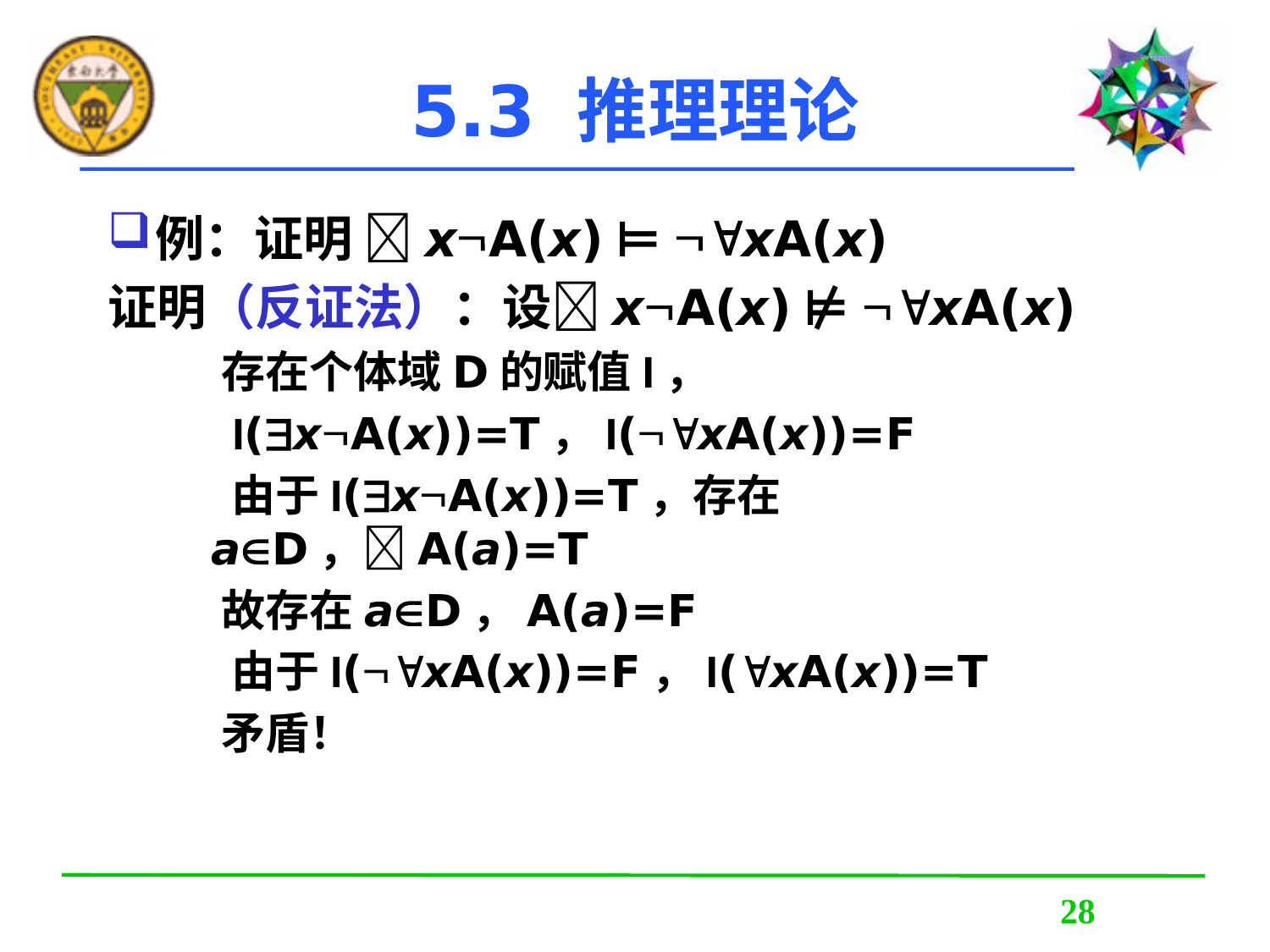

5.3 推理理论
例：证明 ∃x¬A(x) ⊨ ¬∀xA(x)
证明（反证法）：设∃x¬A(x) ⊭ ¬∀xA(x)
    存在个体域D的赋值I，
    I(∃x¬A(x))=T，I(¬∀xA(x))=F
     由于I(∃x¬A(x))=T，存在a∈D，¬A(a)=T
    故存在a∈D，A(a)=F
     由于I(¬∀xA(x))=F，I(∀xA(x))=T
    矛盾！